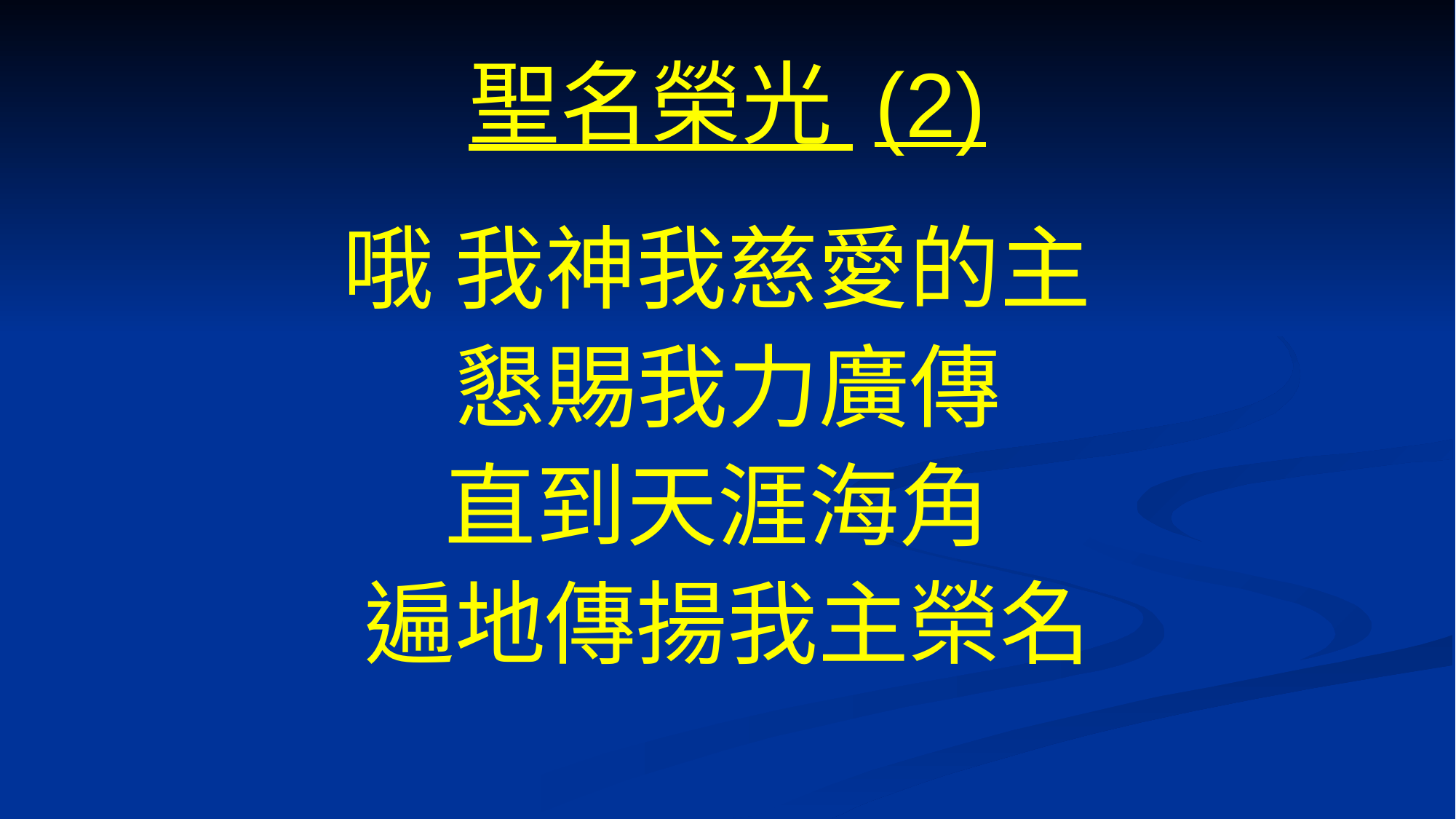

# 聖名榮光 (2)
哦 我神我慈愛的主
懇賜我力廣傳
直到天涯海角
遍地傳揚我主榮名